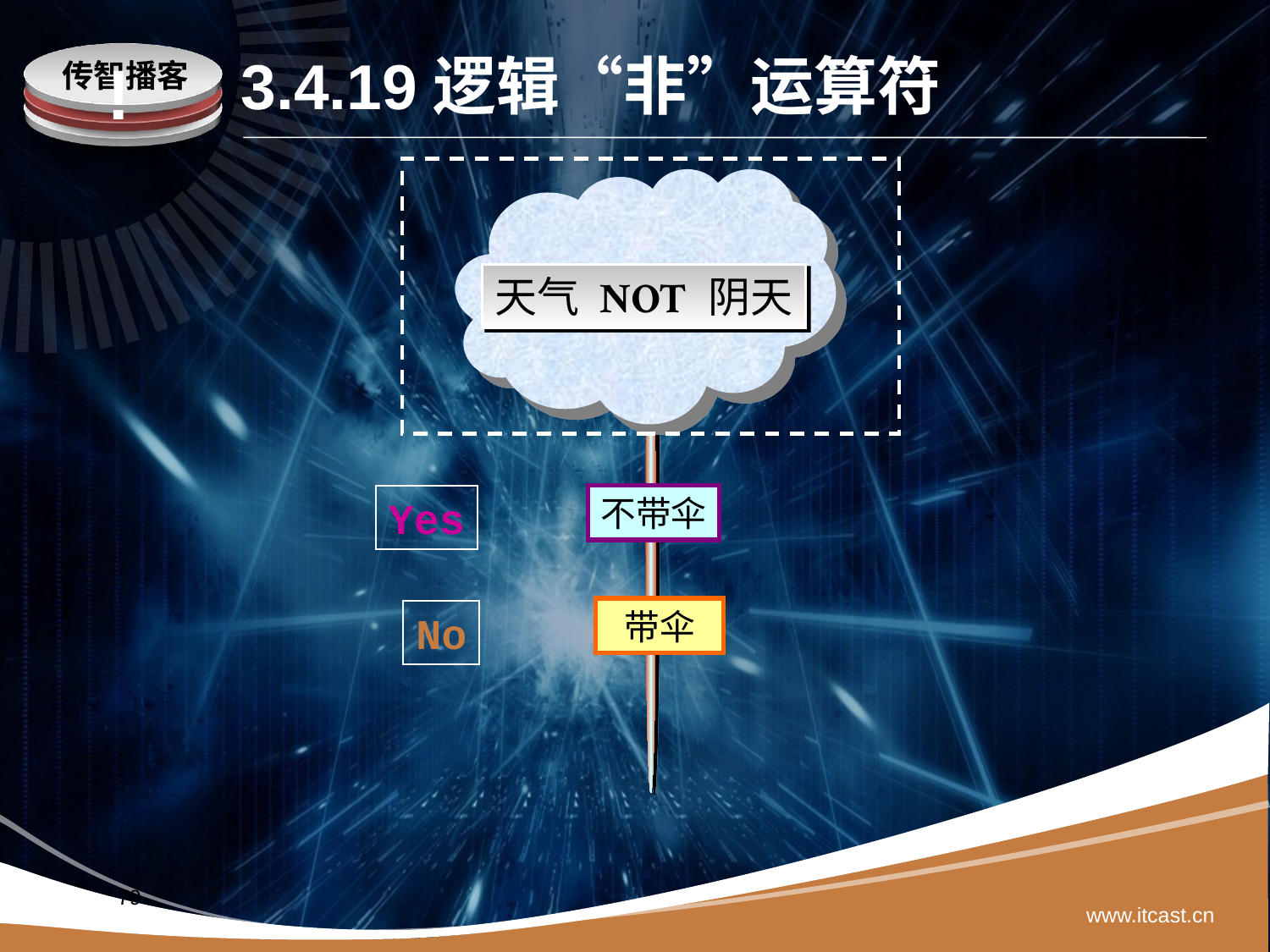

!
# 3.4.19逻辑“非”运算符

天气 NOT 阴天
不带伞
Yes
带伞
No
79
www.itcast.cn